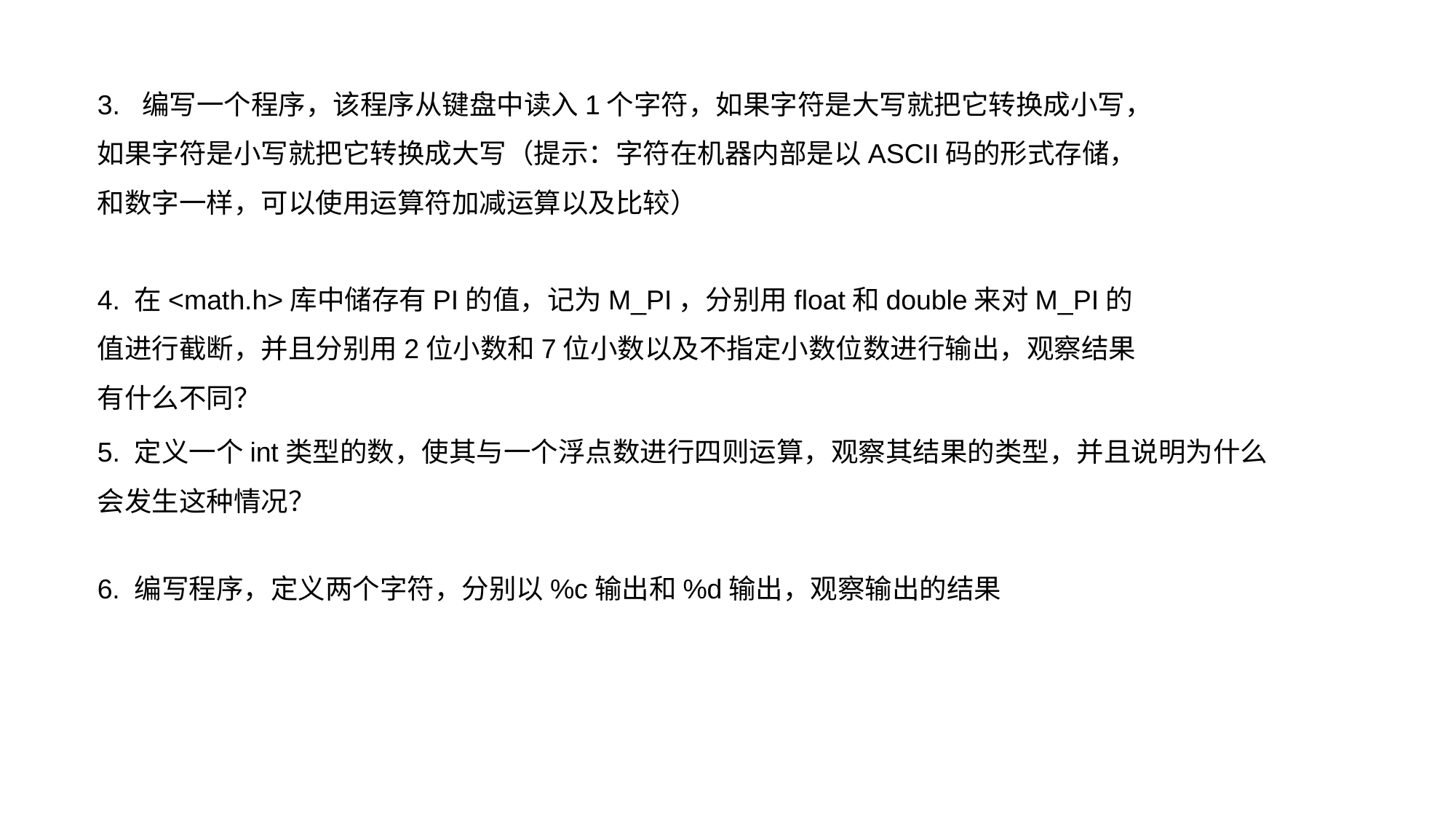

3.  编写一个程序，该程序从键盘中读入1个字符，如果字符是大写就把它转换成小写，如果字符是小写就把它转换成大写（提示：字符在机器内部是以ASCII码的形式存储，和数字一样，可以使用运算符加减运算以及比较）
4. 在<math.h>库中储存有PI的值，记为M_PI，分别用float和double来对M_PI的值进行截断，并且分别用2位小数和7位小数以及不指定小数位数进行输出，观察结果有什么不同？
5. 定义一个int类型的数，使其与一个浮点数进行四则运算，观察其结果的类型，并且说明为什么会发生这种情况？
6. 编写程序，定义两个字符，分别以%c输出和%d输出，观察输出的结果